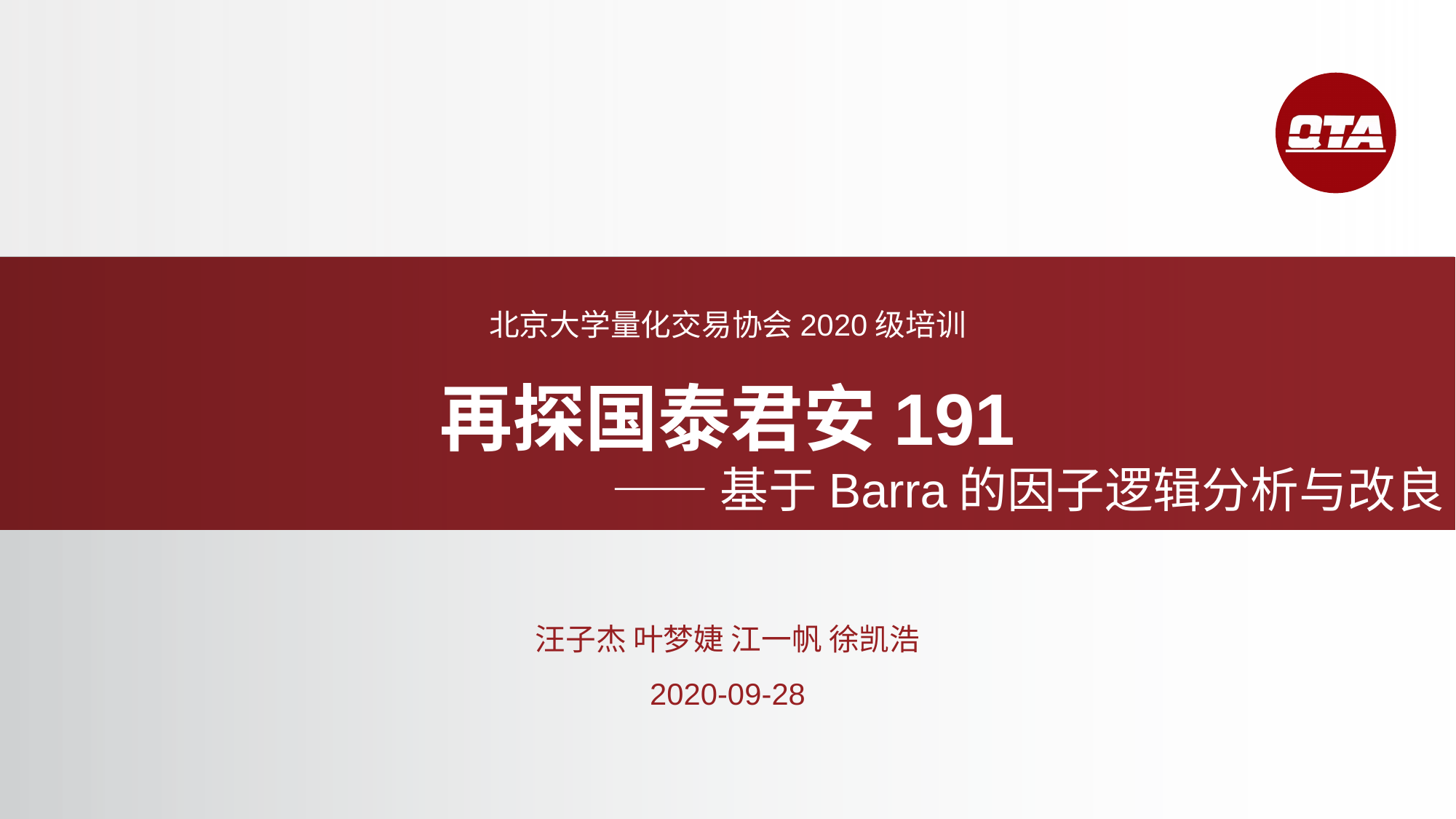

北京大学量化交易协会2020级培训
再探国泰君安191
——基于Barra的因子逻辑分析与改良
汪子杰 叶梦婕 江一帆 徐凯浩
2020-09-28